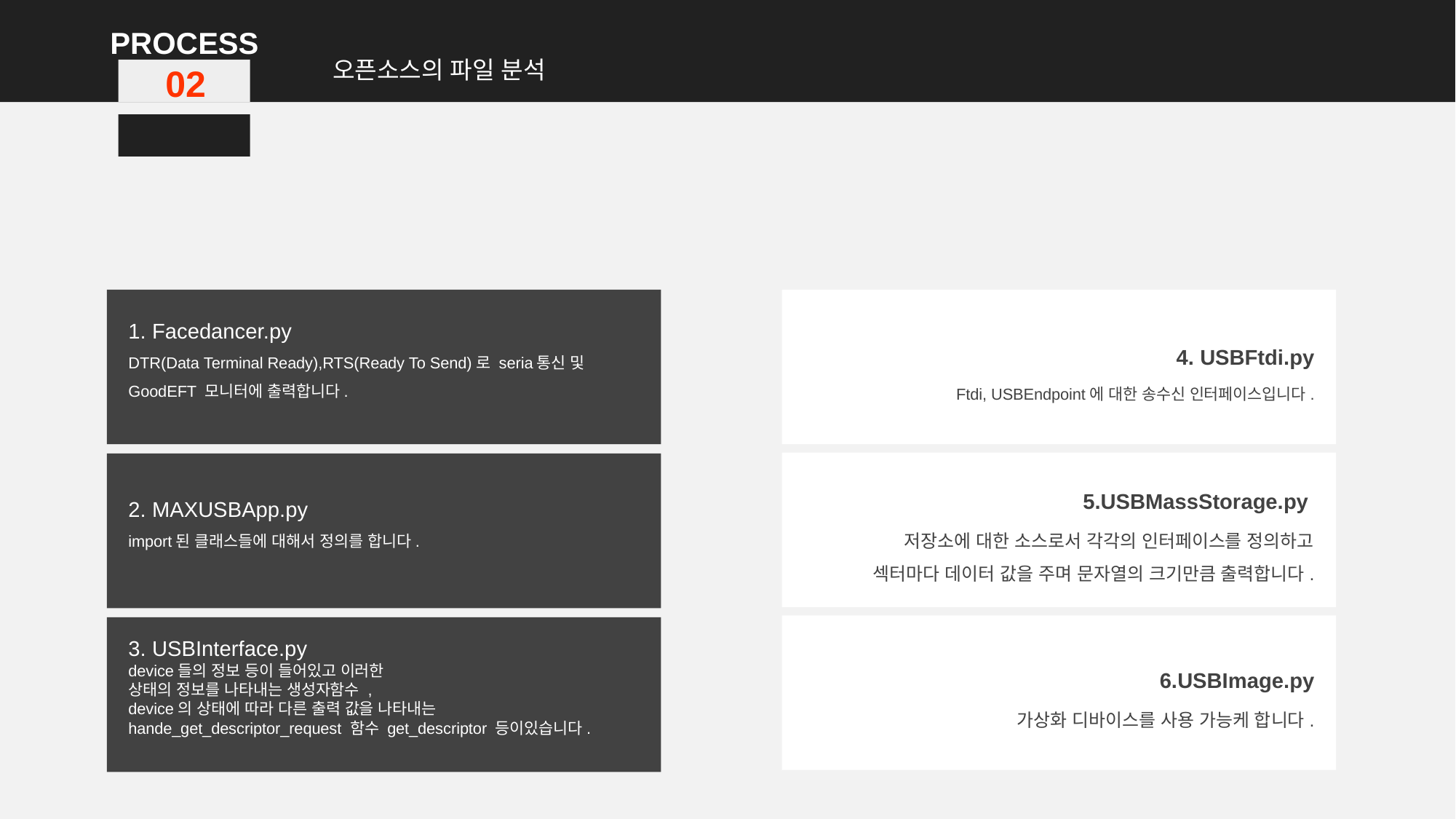

PROCESS
오픈소스의 파일 분석
02

1. Facedancer.py
DTR(Data Terminal Ready),RTS(Ready To Send)로 seria통신 및 GoodEFT 모니터에 출력합니다.

4. USBFtdi.py

Ftdi, USBEndpoint에 대한 송수신 인터페이스입니다.
5.USBMassStorage.py

저장소에 대한 소스로서 각각의 인터페이스를 정의하고
섹터마다 데이터 값을 주며 문자열의 크기만큼 출력합니다.
2. MAXUSBApp.py
import된 클래스들에 대해서 정의를 합니다.

6.USBImage.py

가상화 디바이스를 사용 가능케 합니다.
3. USBInterface.py
device들의 정보 등이 들어있고 이러한
상태의 정보를 나타내는 생성자함수 ,
device의 상태에 따라 다른 출력 값을 나타내는   hande_get_descriptor_request 함수 get_descriptor 등이있습니다.